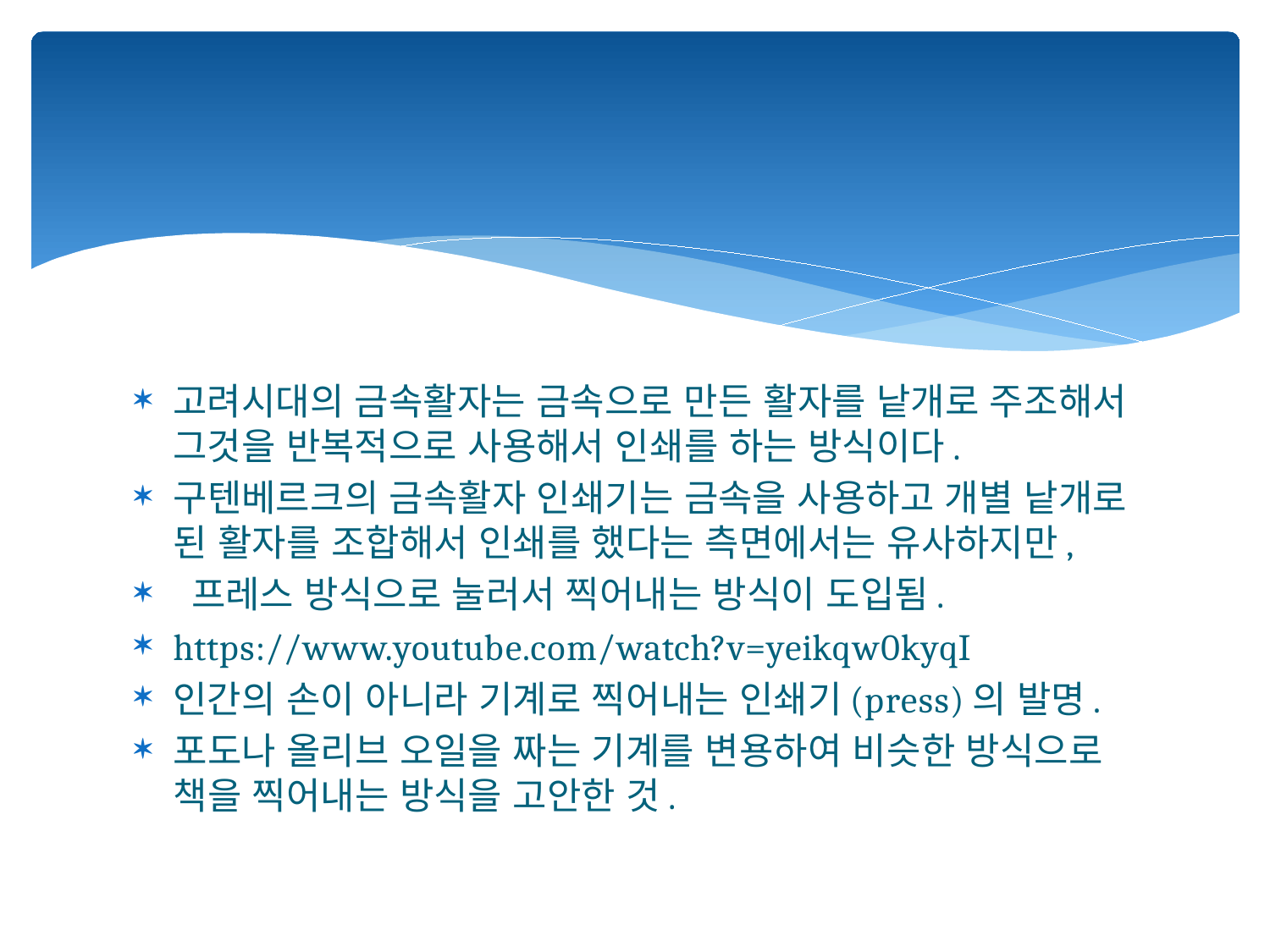

#
고려시대의 금속활자는 금속으로 만든 활자를 낱개로 주조해서 그것을 반복적으로 사용해서 인쇄를 하는 방식이다.
구텐베르크의 금속활자 인쇄기는 금속을 사용하고 개별 낱개로 된 활자를 조합해서 인쇄를 했다는 측면에서는 유사하지만,
 프레스 방식으로 눌러서 찍어내는 방식이 도입됨.
https://www.youtube.com/watch?v=yeikqw0kyqI
인간의 손이 아니라 기계로 찍어내는 인쇄기(press)의 발명.
포도나 올리브 오일을 짜는 기계를 변용하여 비슷한 방식으로 책을 찍어내는 방식을 고안한 것.